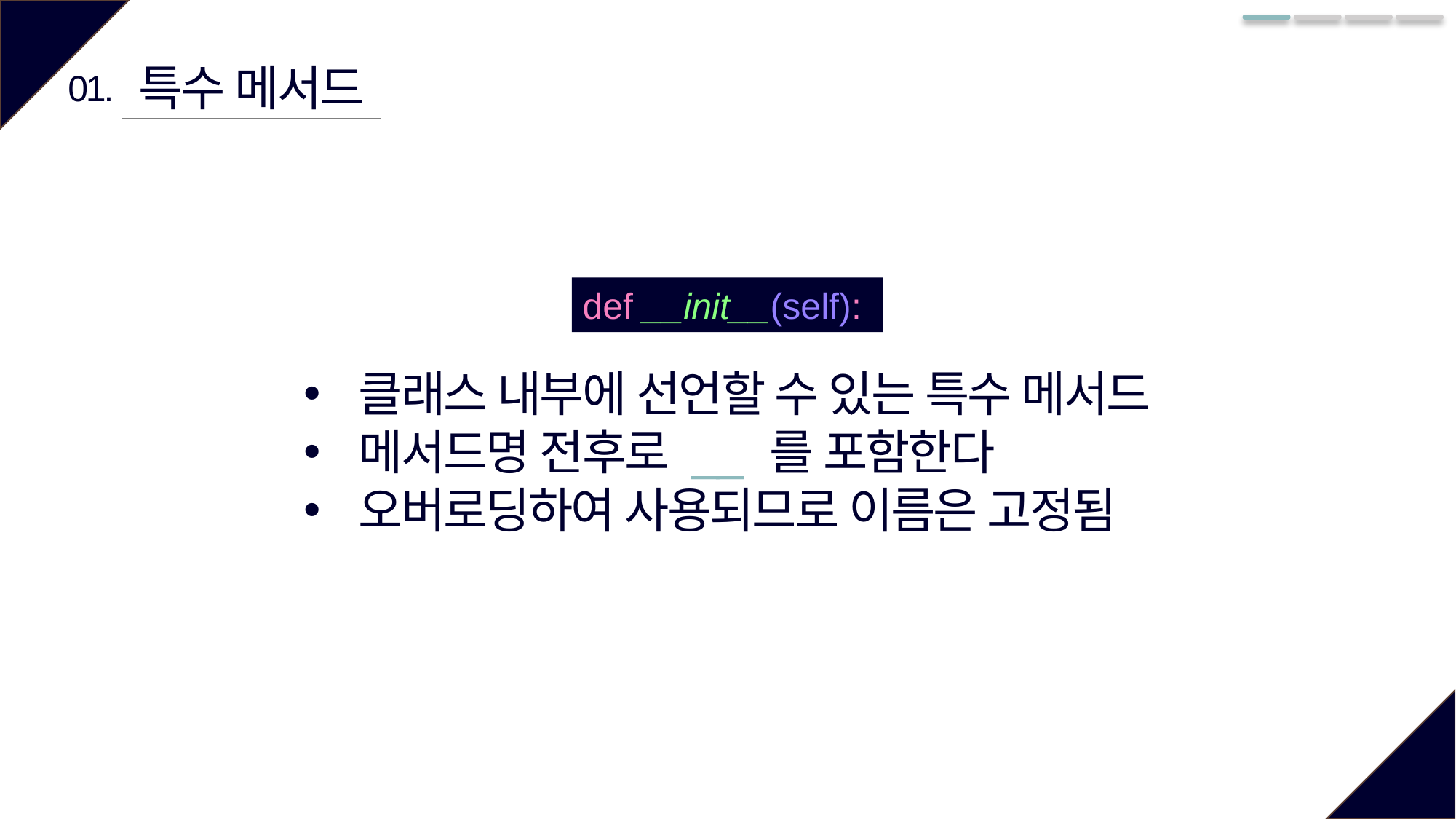

특수 메서드
01.
def __init__(self):
클래스 내부에 선언할 수 있는 특수 메서드
메서드명 전후로 __ 를 포함한다
오버로딩하여 사용되므로 이름은 고정됨